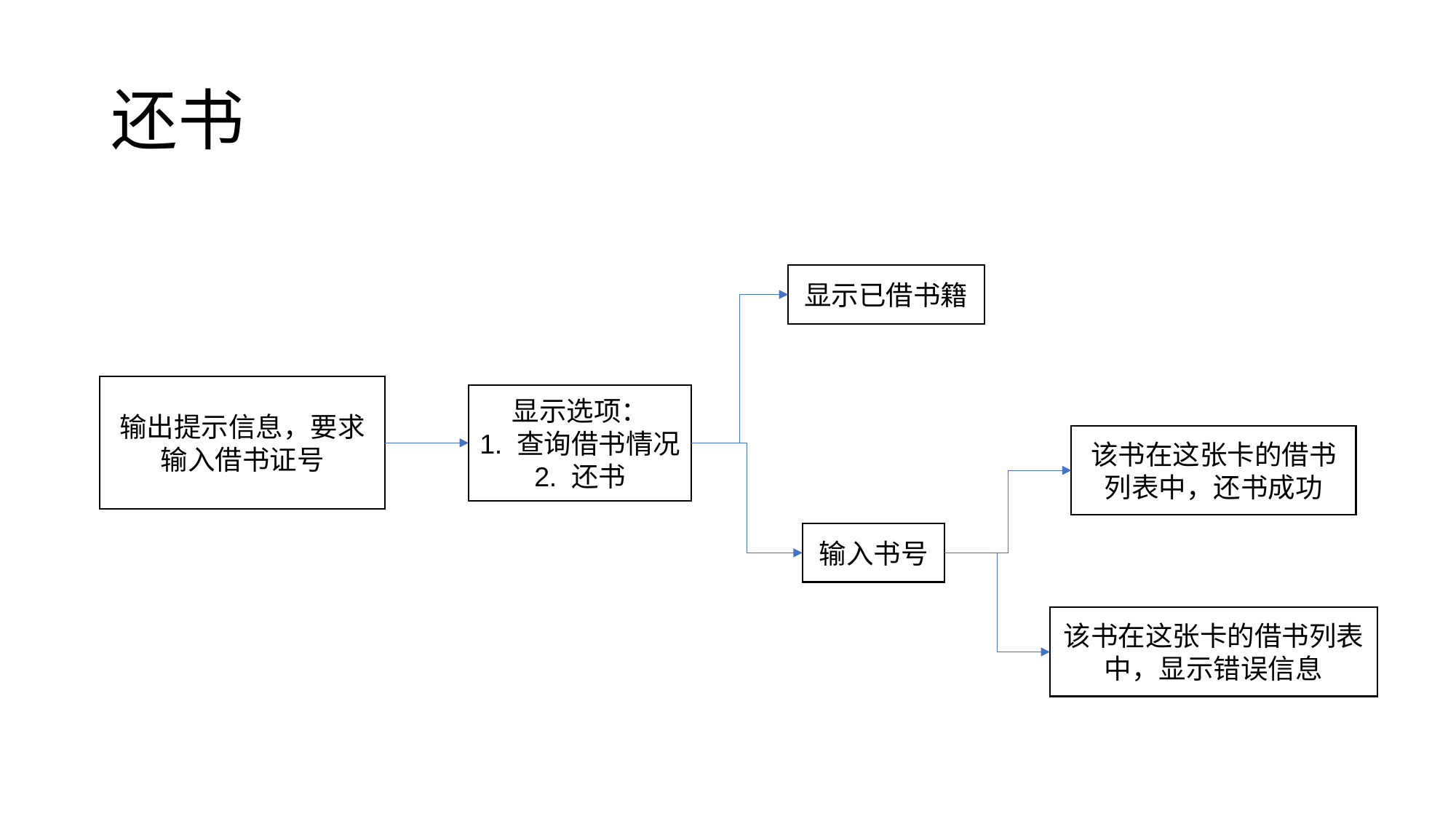

# 还书
显示已借书籍
输出提示信息，要求输入借书证号
显示选项：
1. 查询借书情况 2. 还书
该书在这张卡的借书列表中，还书成功
输入书号
该书在这张卡的借书列表中，显示错误信息